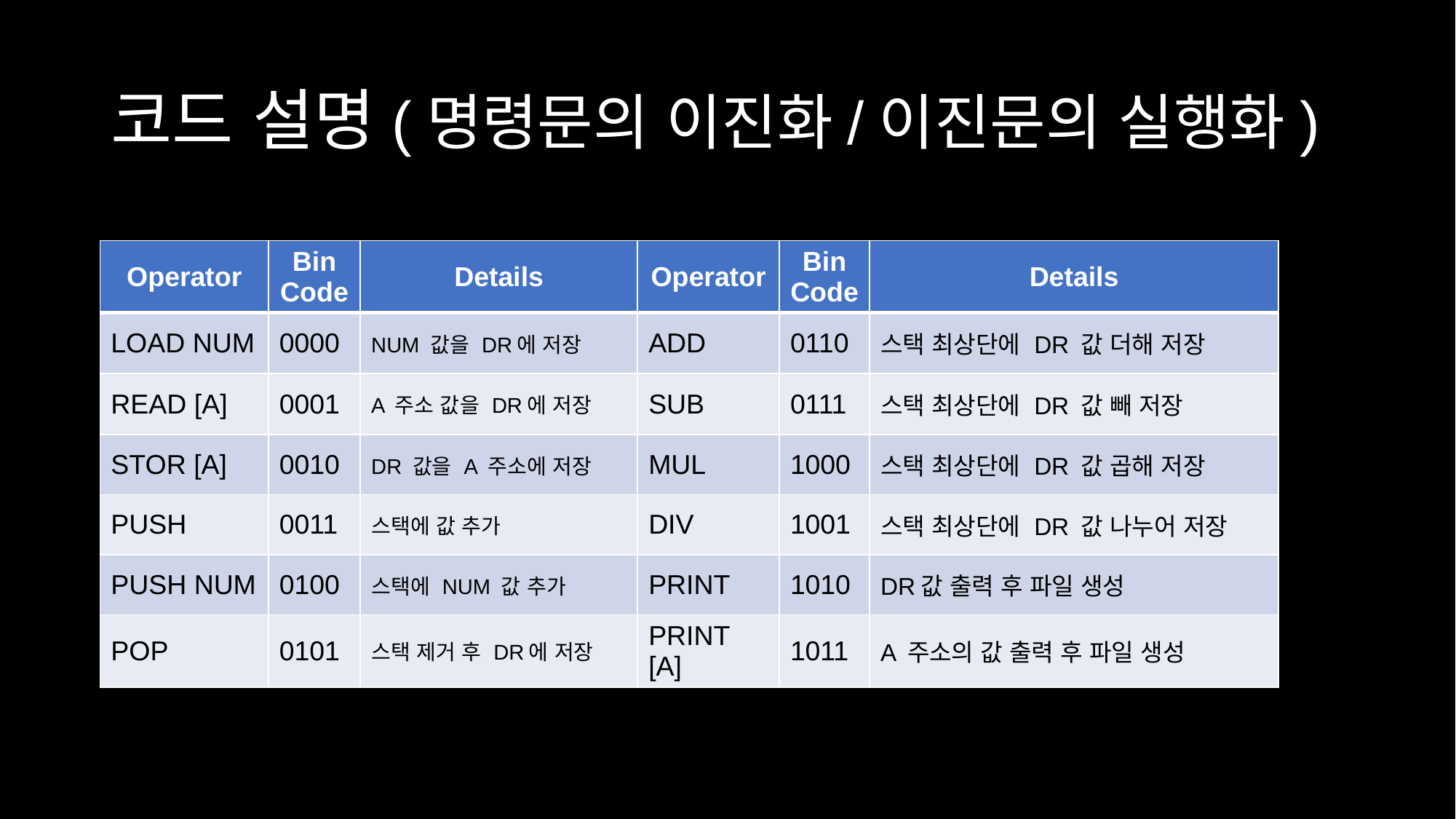

# 코드 설명(명령문의 이진화/이진문의 실행화)
| Operator | Bin Code | Details | Operator | Bin Code | Details |
| --- | --- | --- | --- | --- | --- |
| LOAD NUM | 0000 | NUM 값을 DR에 저장 | ADD | 0110 | 스택 최상단에 DR 값 더해 저장 |
| READ [A] | 0001 | A 주소 값을 DR에 저장 | SUB | 0111 | 스택 최상단에 DR 값 빼 저장 |
| STOR [A] | 0010 | DR 값을 A 주소에 저장 | MUL | 1000 | 스택 최상단에 DR 값 곱해 저장 |
| PUSH | 0011 | 스택에 값 추가 | DIV | 1001 | 스택 최상단에 DR 값 나누어 저장 |
| PUSH NUM | 0100 | 스택에 NUM 값 추가 | PRINT | 1010 | DR값 출력 후 파일 생성 |
| POP | 0101 | 스택 제거 후 DR에 저장 | PRINT [A] | 1011 | A 주소의 값 출력 후 파일 생성 |